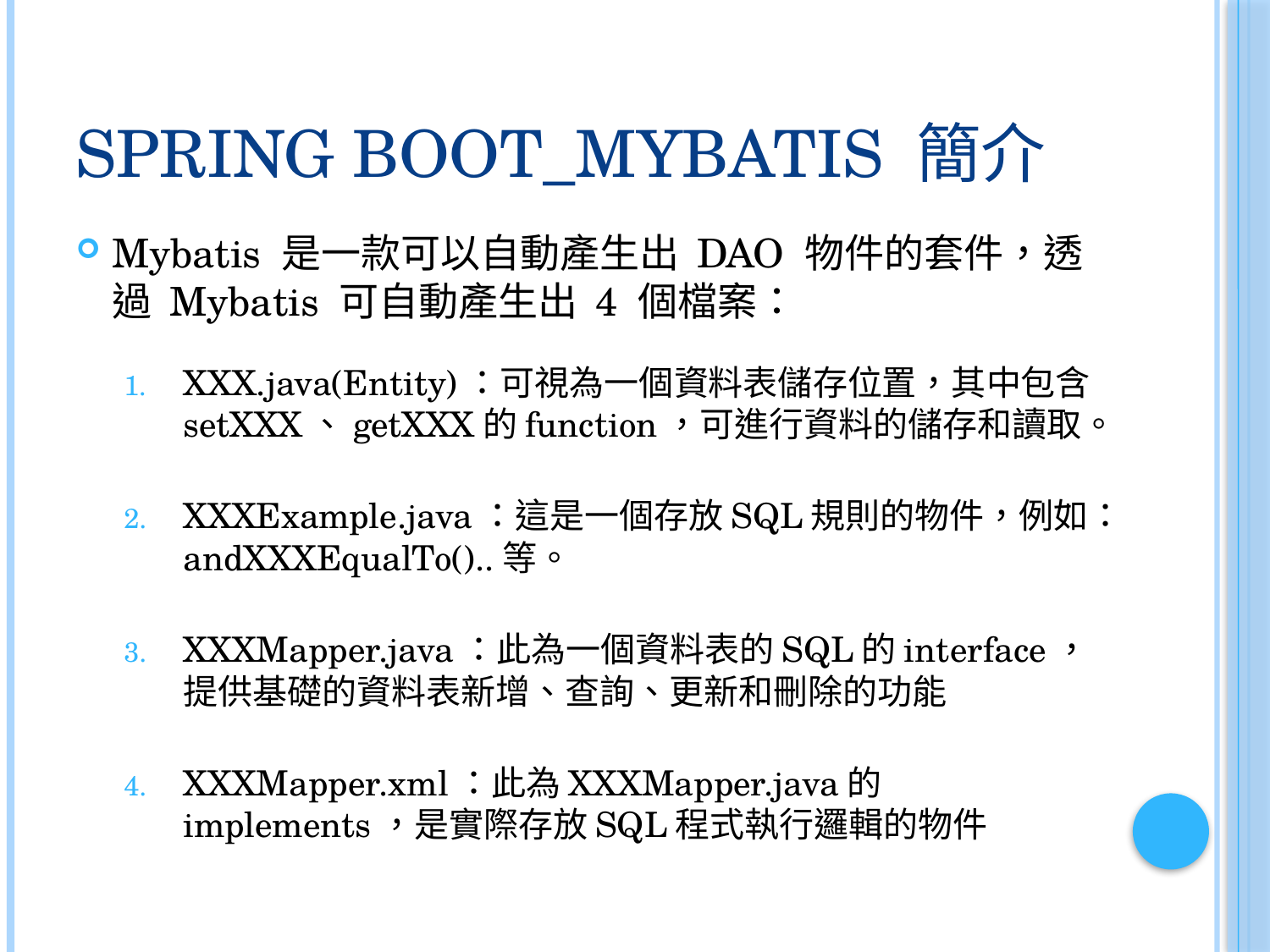

# Spring Boot_Mybatis 簡介
Mybatis 是一款可以自動產生出 DAO 物件的套件，透過 Mybatis 可自動產生出 4 個檔案：

XXX.java(Entity)：可視為一個資料表儲存位置，其中包含setXXX、getXXX的function，可進行資料的儲存和讀取。

XXXExample.java：這是一個存放SQL規則的物件，例如：andXXXEqualTo()..等。

XXXMapper.java：此為一個資料表的SQL的interface，提供基礎的資料表新增、查詢、更新和刪除的功能

XXXMapper.xml：此為XXXMapper.java的 implements，是實際存放SQL程式執行邏輯的物件